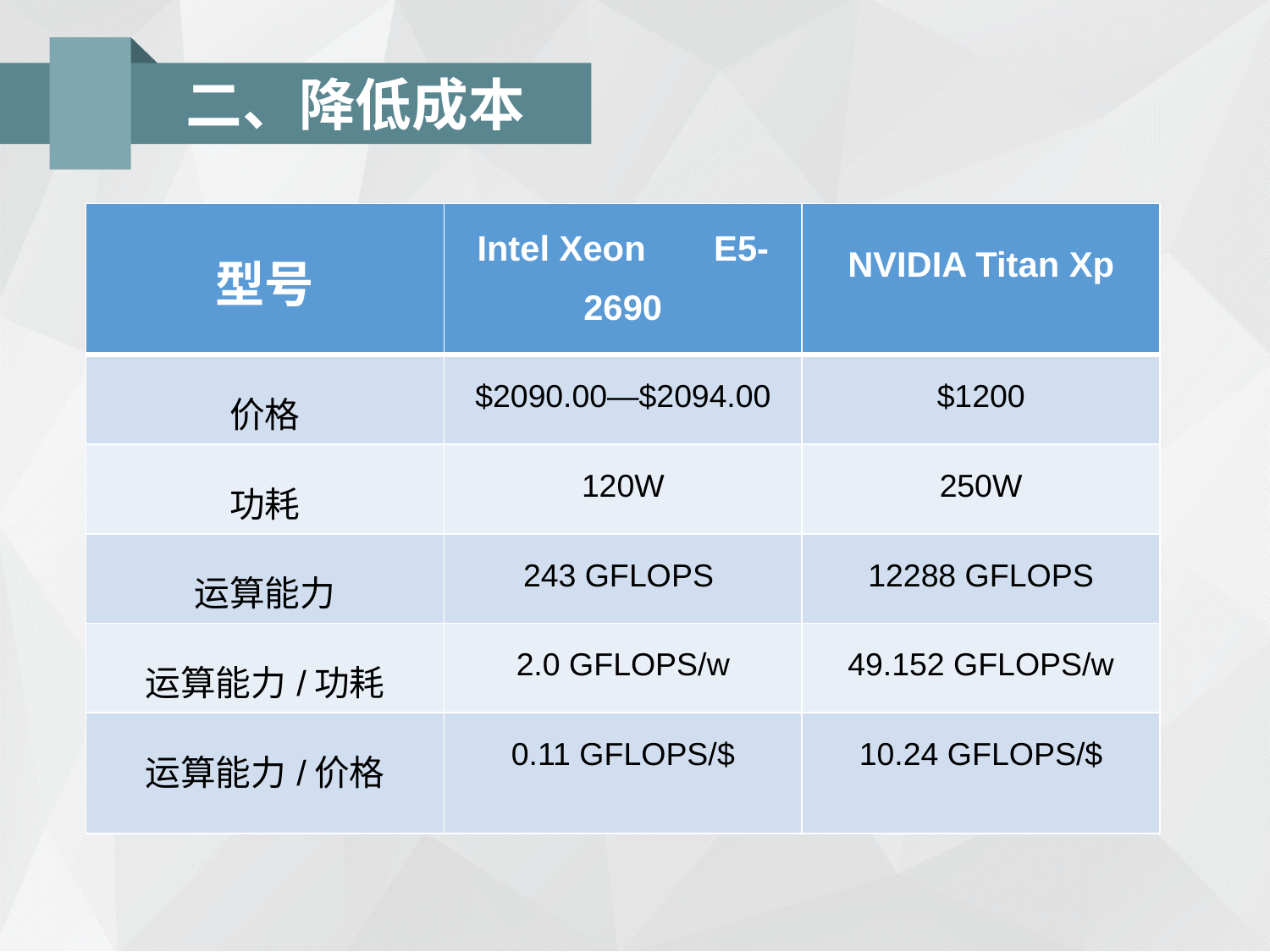

# 二、降低成本
| 型号 | Intel Xeon E5-2690 | NVIDIA Titan Xp |
| --- | --- | --- |
| 价格 | $2090.00—$2094.00 | $1200 |
| 功耗 | 120W | 250W |
| 运算能力 | 243 GFLOPS | 12288 GFLOPS |
| 运算能力/功耗 | 2.0 GFLOPS/w | 49.152 GFLOPS/w |
| 运算能力/价格 | 0.11 GFLOPS/$ | 10.24 GFLOPS/$ |